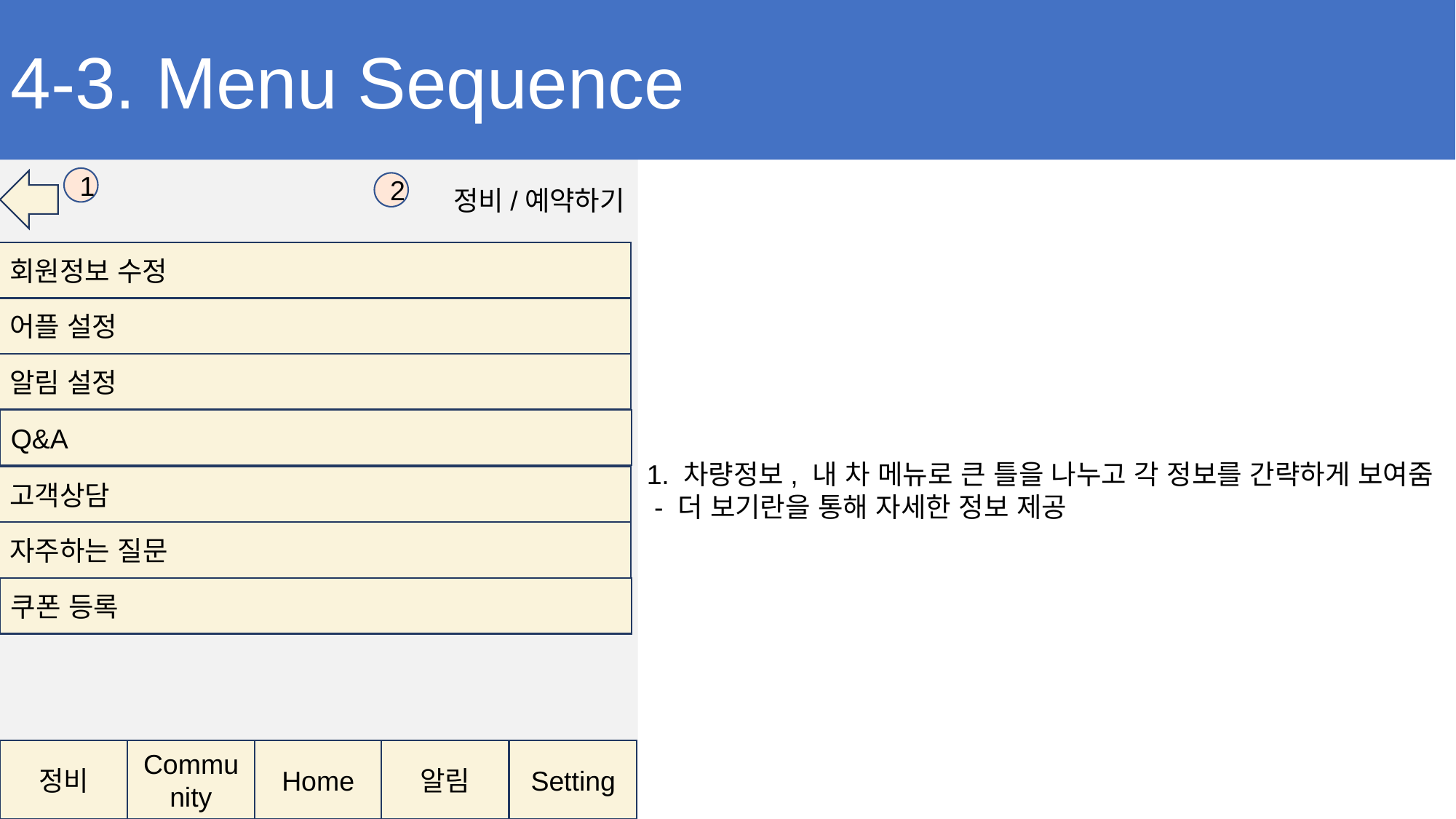

4-3. Menu Sequence

정비
Community
Home
알림
Setting
정비/예약하기
1. 차량정보, 내 차 메뉴로 큰 틀을 나누고 각 정보를 간략하게 보여줌
 - 더 보기란을 통해 자세한 정보 제공
1

2
회원정보 수정
어플 설정
알림 설정
Q&A
고객상담
자주하는 질문
쿠폰 등록